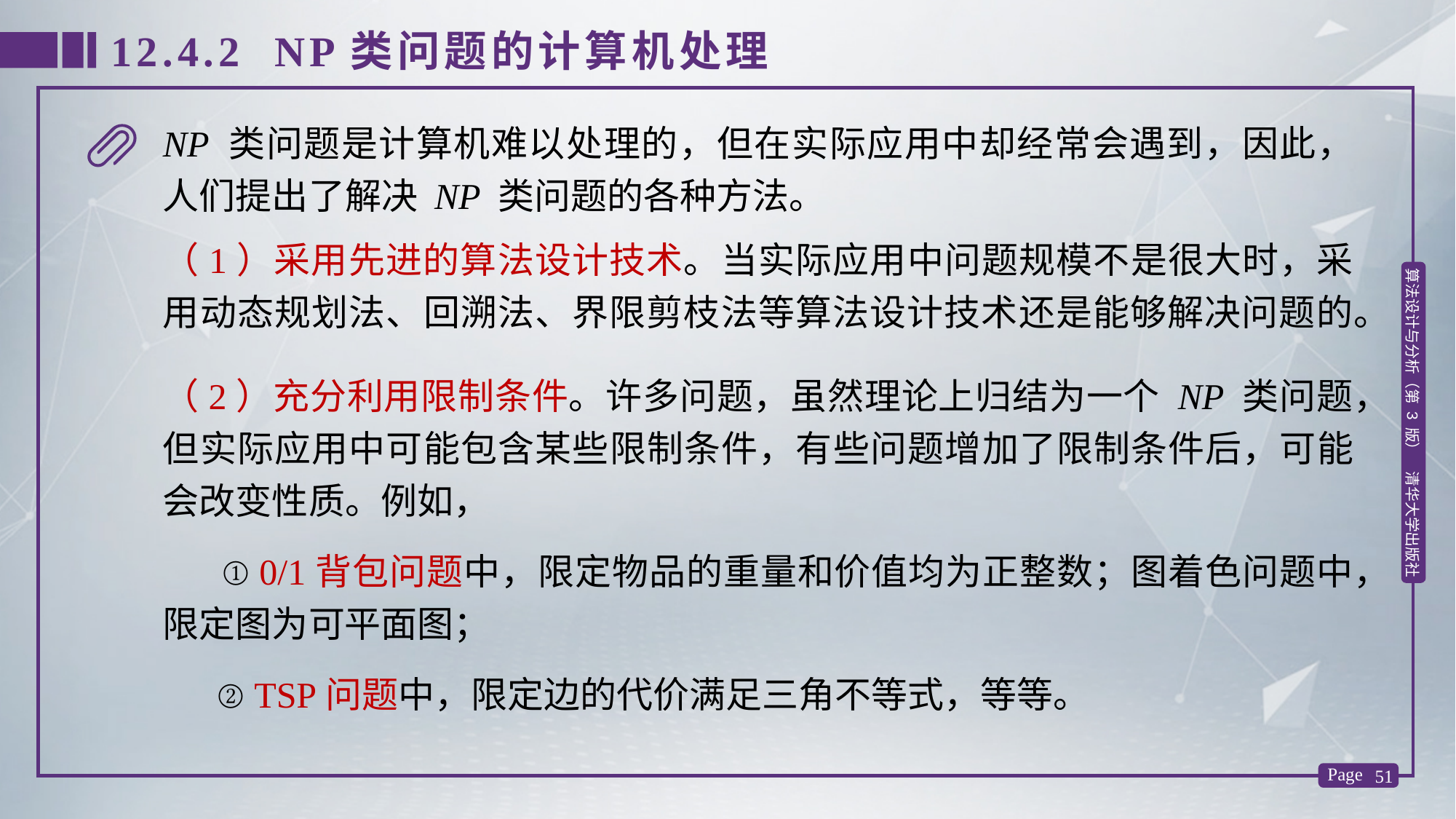

12.4.2  NP类问题的计算机处理
NP 类问题是计算机难以处理的，但在实际应用中却经常会遇到，因此，人们提出了解决 NP 类问题的各种方法。

（1）采用先进的算法设计技术。当实际应用中问题规模不是很大时，采用动态规划法、回溯法、界限剪枝法等算法设计技术还是能够解决问题的。
（2）充分利用限制条件。许多问题，虽然理论上归结为一个 NP 类问题，但实际应用中可能包含某些限制条件，有些问题增加了限制条件后，可能会改变性质。例如，
      ① 0/1背包问题中，限定物品的重量和价值均为正整数；图着色问题中，限定图为可平面图；
      ② TSP问题中，限定边的代价满足三角不等式，等等。